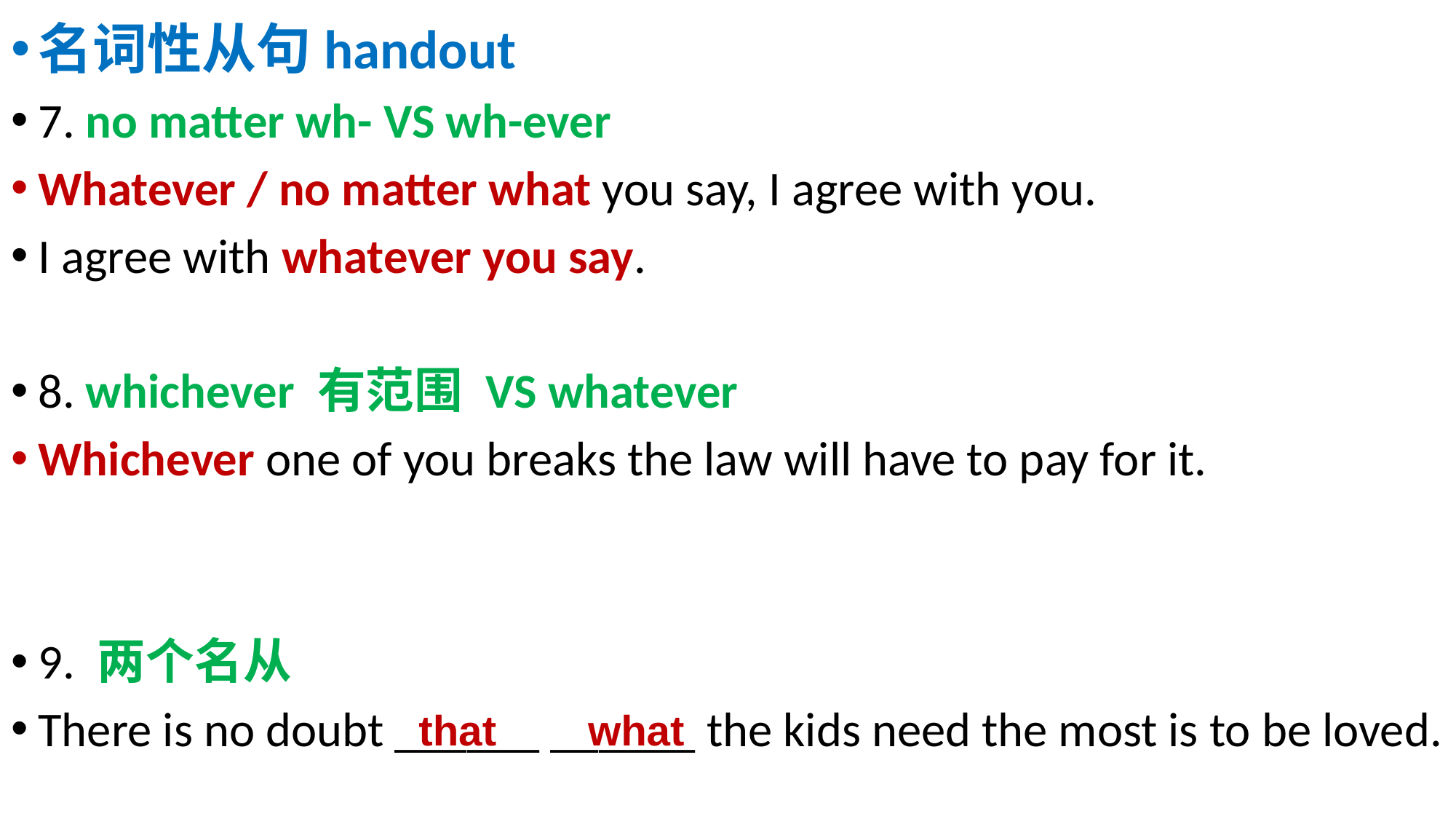

名词性从句handout
7. no matter wh- VS wh-ever
Whatever / no matter what you say, I agree with you.
I agree with whatever you say.

8. whichever 有范围 VS whatever
Whichever one of you breaks the law will have to pay for it.

9. 两个名从
There is no doubt ______ ______ the kids need the most is to be loved.

that
what